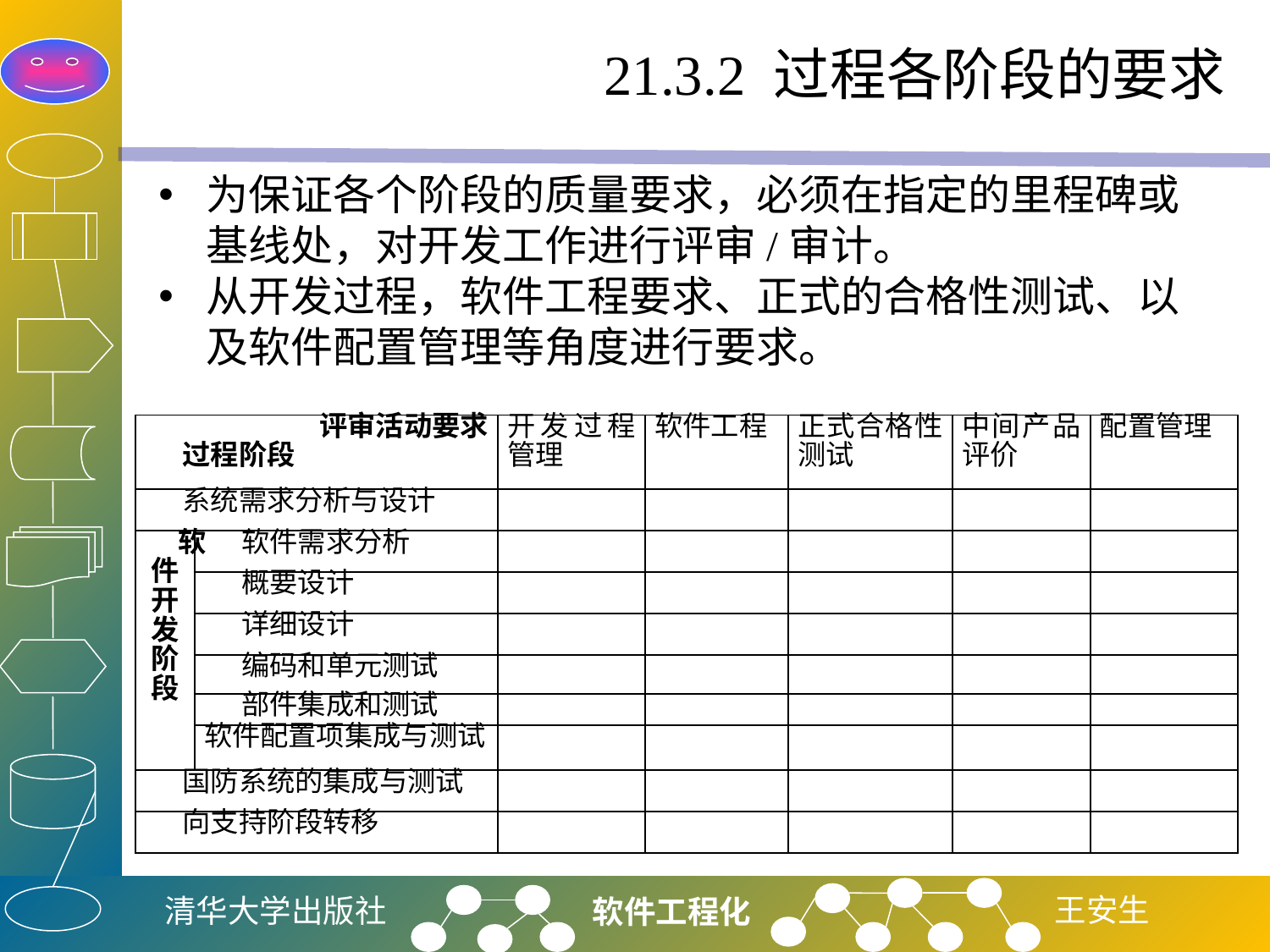

# 21.3.2 过程各阶段的要求
为保证各个阶段的质量要求，必须在指定的里程碑或基线处，对开发工作进行评审/审计。
从开发过程，软件工程要求、正式的合格性测试、以及软件配置管理等角度进行要求。
| 评审活动要求 过程阶段 |  | 开发过程管理 | 软件工程 | 正式合格性测试 | 中间产品评价 | 配置管理 |
| --- | --- | --- | --- | --- | --- | --- |
| 系统需求分析与设计 |  |  |  |  |  |  |
| 软件开发阶段 | 软件需求分析 |  |  |  |  |  |
|  | 概要设计 |  |  |  |  |  |
|  | 详细设计 |  |  |  |  |  |
|  | 编码和单元测试 |  |  |  |  |  |
|  | 部件集成和测试 |  |  |  |  |  |
|  | 软件配置项集成与测试 |  |  |  |  |  |
| 国防系统的集成与测试 |  |  |  |  |  |  |
| 向支持阶段转移 |  |  |  |  |  |  |